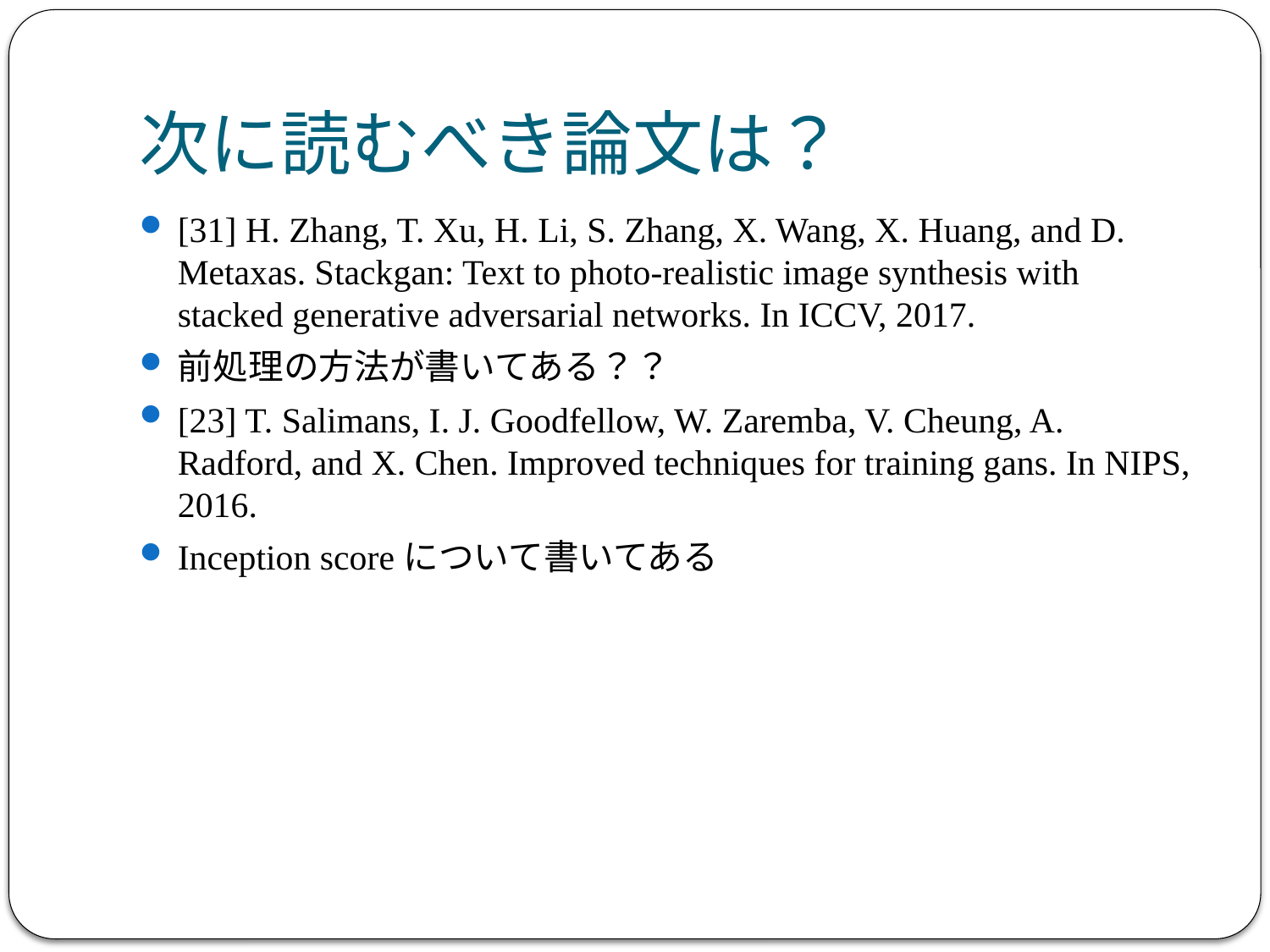

# 次に読むべき論文は？
[31] H. Zhang, T. Xu, H. Li, S. Zhang, X. Wang, X. Huang, and D. Metaxas. Stackgan: Text to photo-realistic image synthesis with stacked generative adversarial networks. In ICCV, 2017.
前処理の方法が書いてある？？
[23] T. Salimans, I. J. Goodfellow, W. Zaremba, V. Cheung, A. Radford, and X. Chen. Improved techniques for training gans. In NIPS, 2016.
Inception scoreについて書いてある